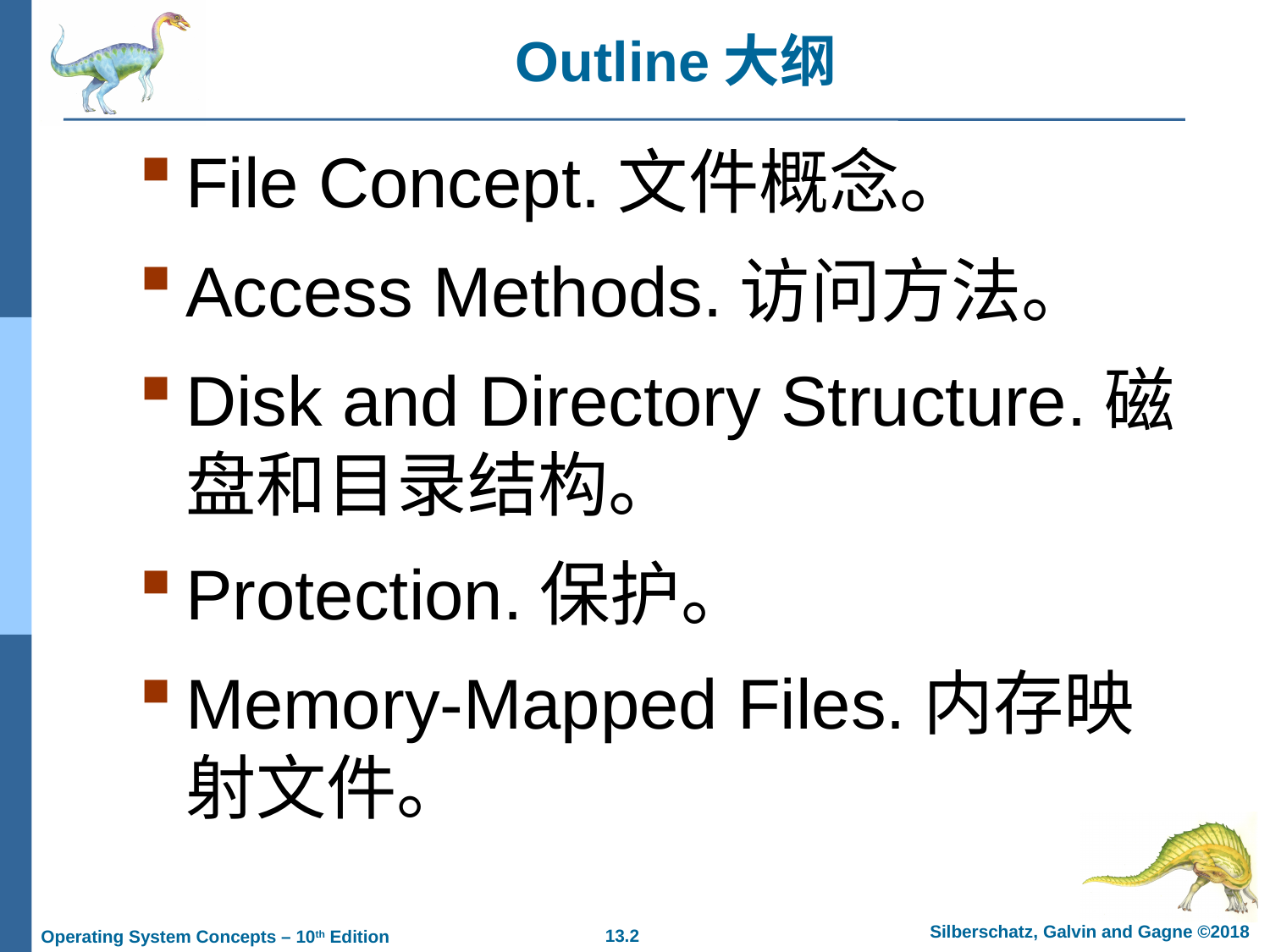

# Outline大纲
File Concept.文件概念。
Access Methods.访问方法。
Disk and Directory Structure.磁盘和目录结构。
Protection.保护。
Memory-Mapped Files.内存映射文件。